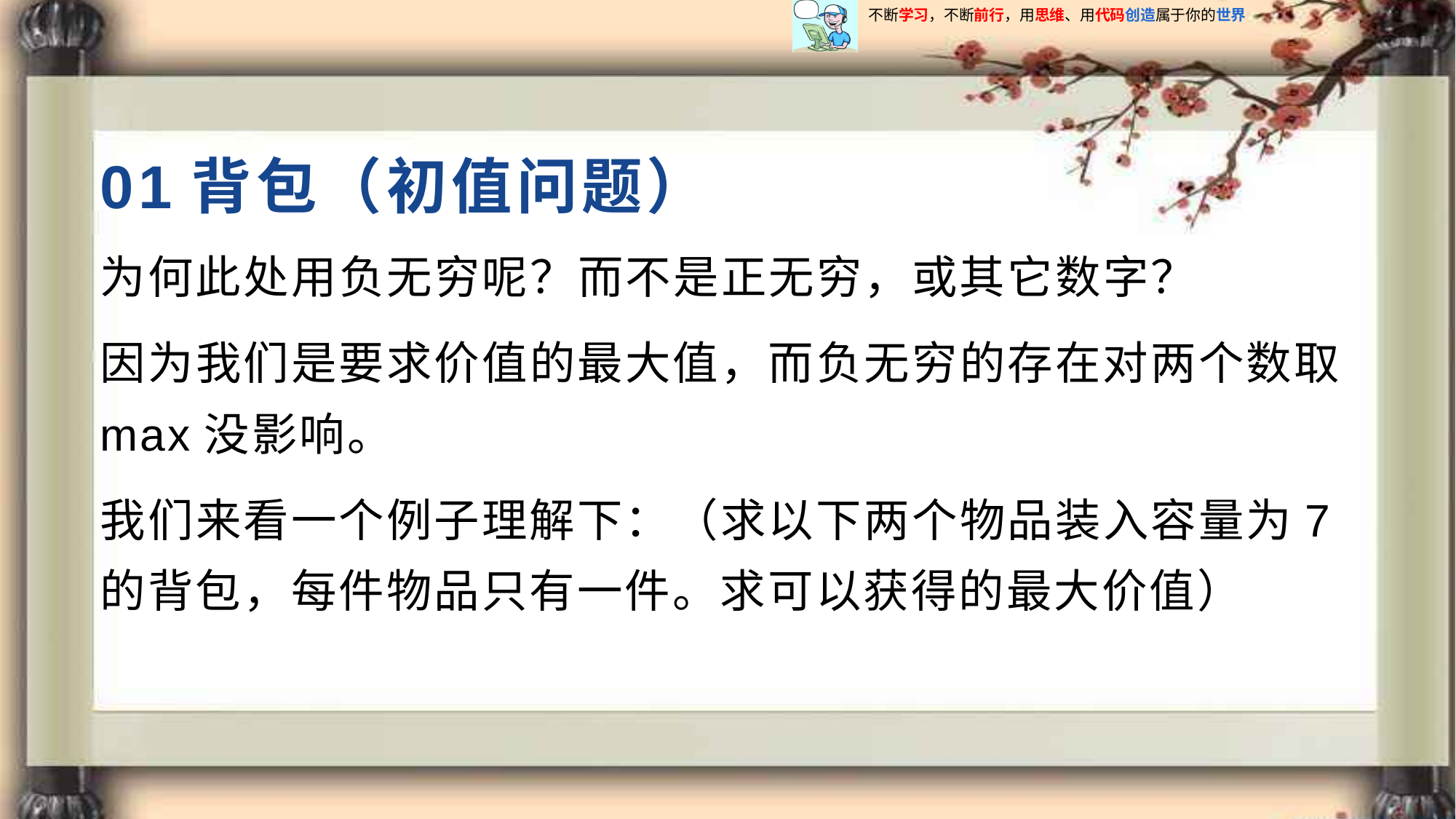

# 01背包（初值问题）
为何此处用负无穷呢？而不是正无穷，或其它数字？
因为我们是要求价值的最大值，而负无穷的存在对两个数取max没影响。
我们来看一个例子理解下：（求以下两个物品装入容量为7的背包，每件物品只有一件。求可以获得的最大价值）